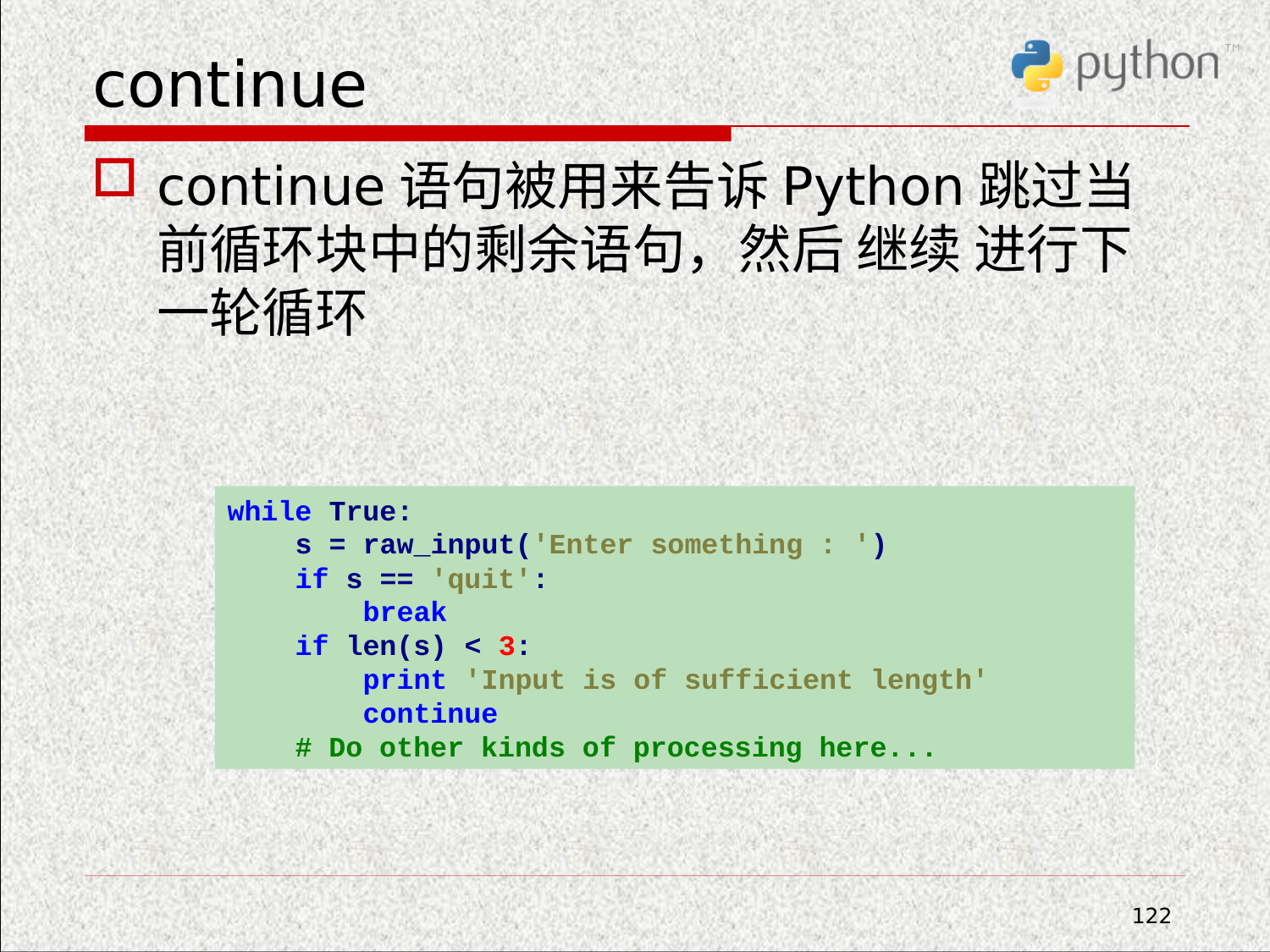

# continue
continue语句被用来告诉Python跳过当前循环块中的剩余语句，然后 继续 进行下一轮循环

while True:
    s = raw_input('Enter something : ')
    if s == 'quit':
        break
    if len(s) < 3:
        print 'Input is of sufficient length'
        continue
    # Do other kinds of processing here...
122